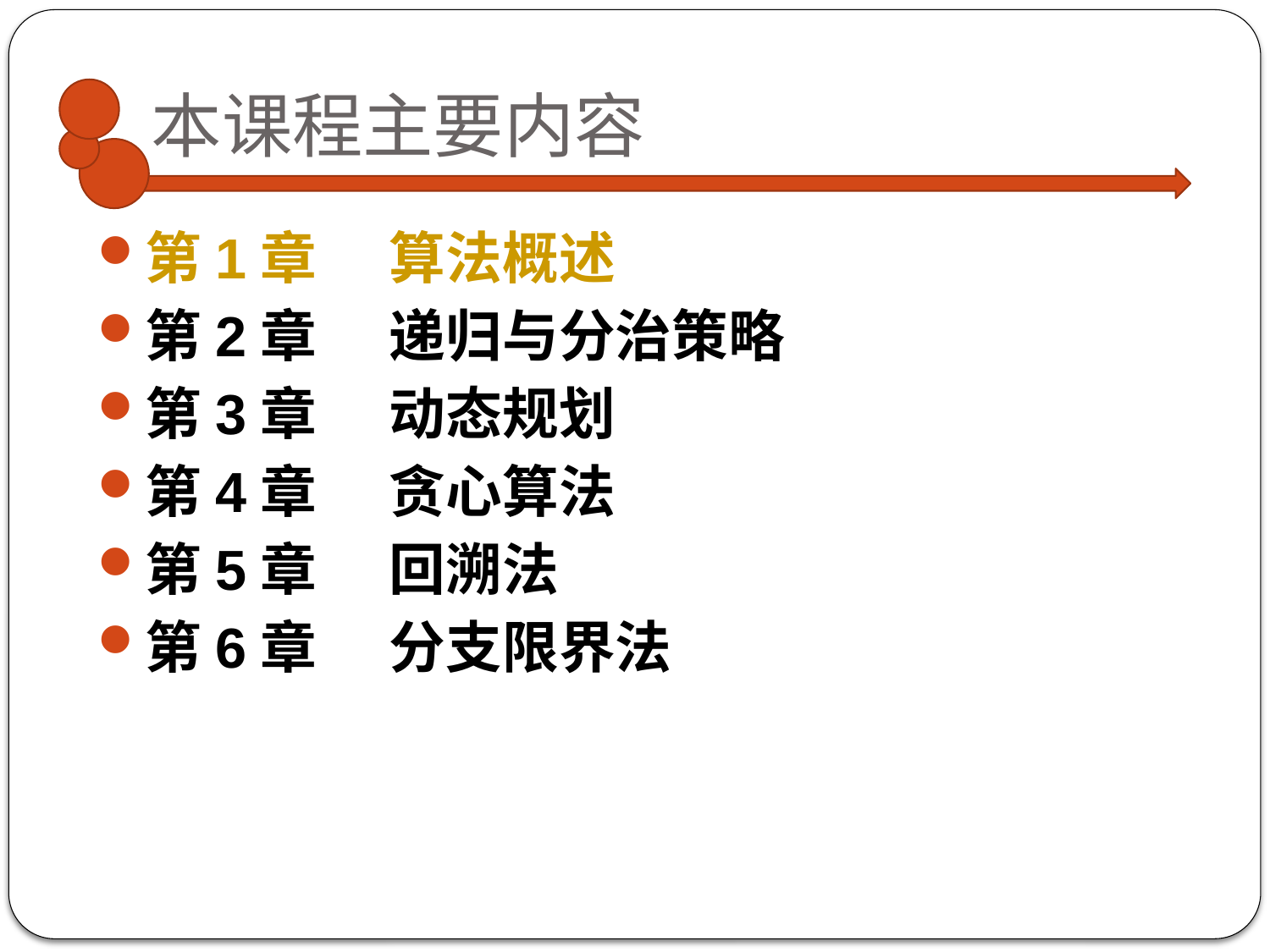

# 本课程主要内容
第1章	算法概述
第2章	递归与分治策略
第3章	动态规划
第4章	贪心算法
第5章	回溯法
第6章	分支限界法
12